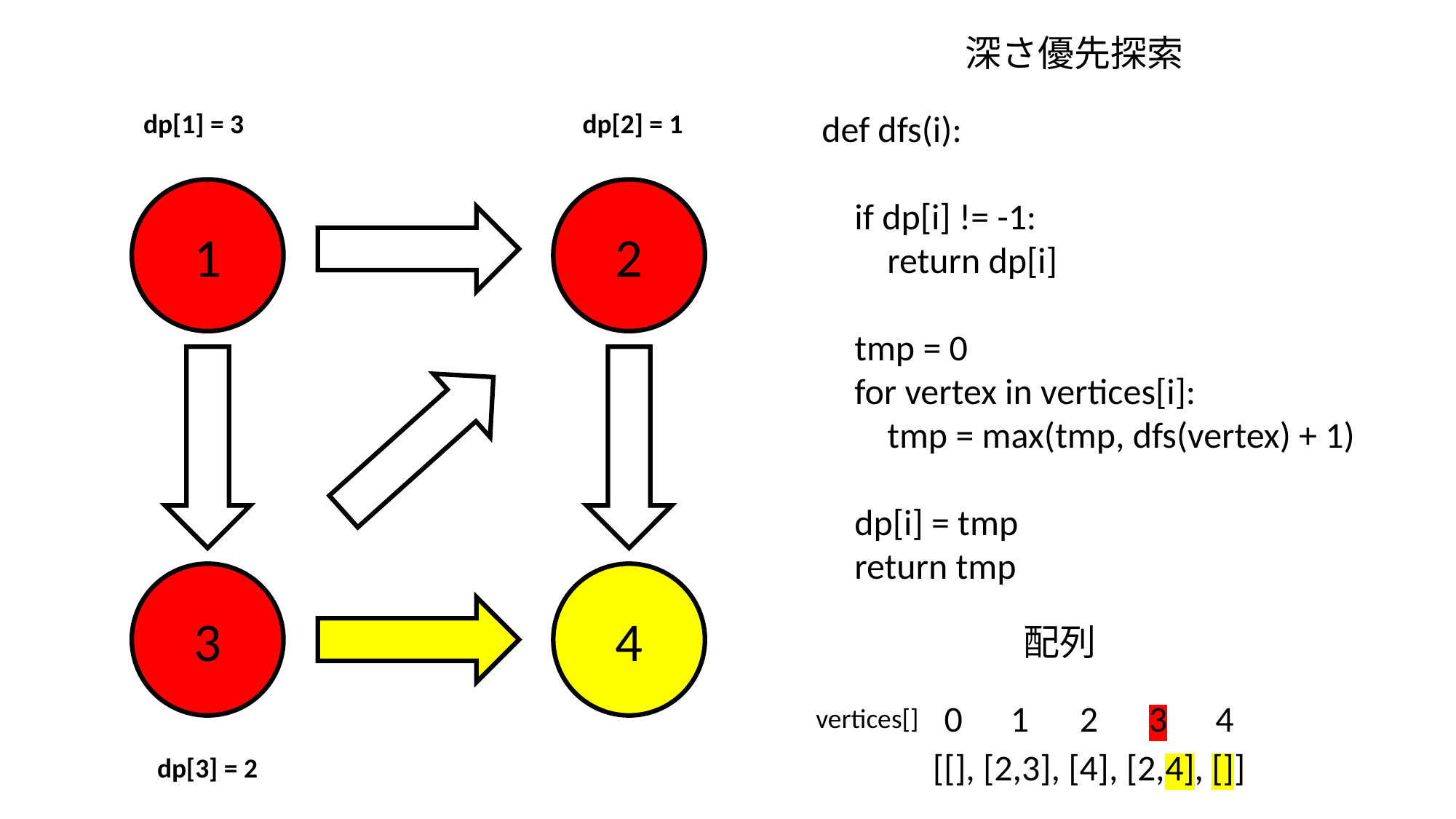

深さ優先探索
dp[1] = 3
dp[2] = 1
def dfs(i):

    if dp[i] != -1:
        return dp[i]

    tmp = 0
    for vertex in vertices[i]:
        tmp = max(tmp, dfs(vertex) + 1)

    dp[i] = tmp
    return tmp
2
1

3
4

配列
3
4
0
1
2
vertices[]
[[], [2,3], [4], [2,4], []]
dp[3] = 2